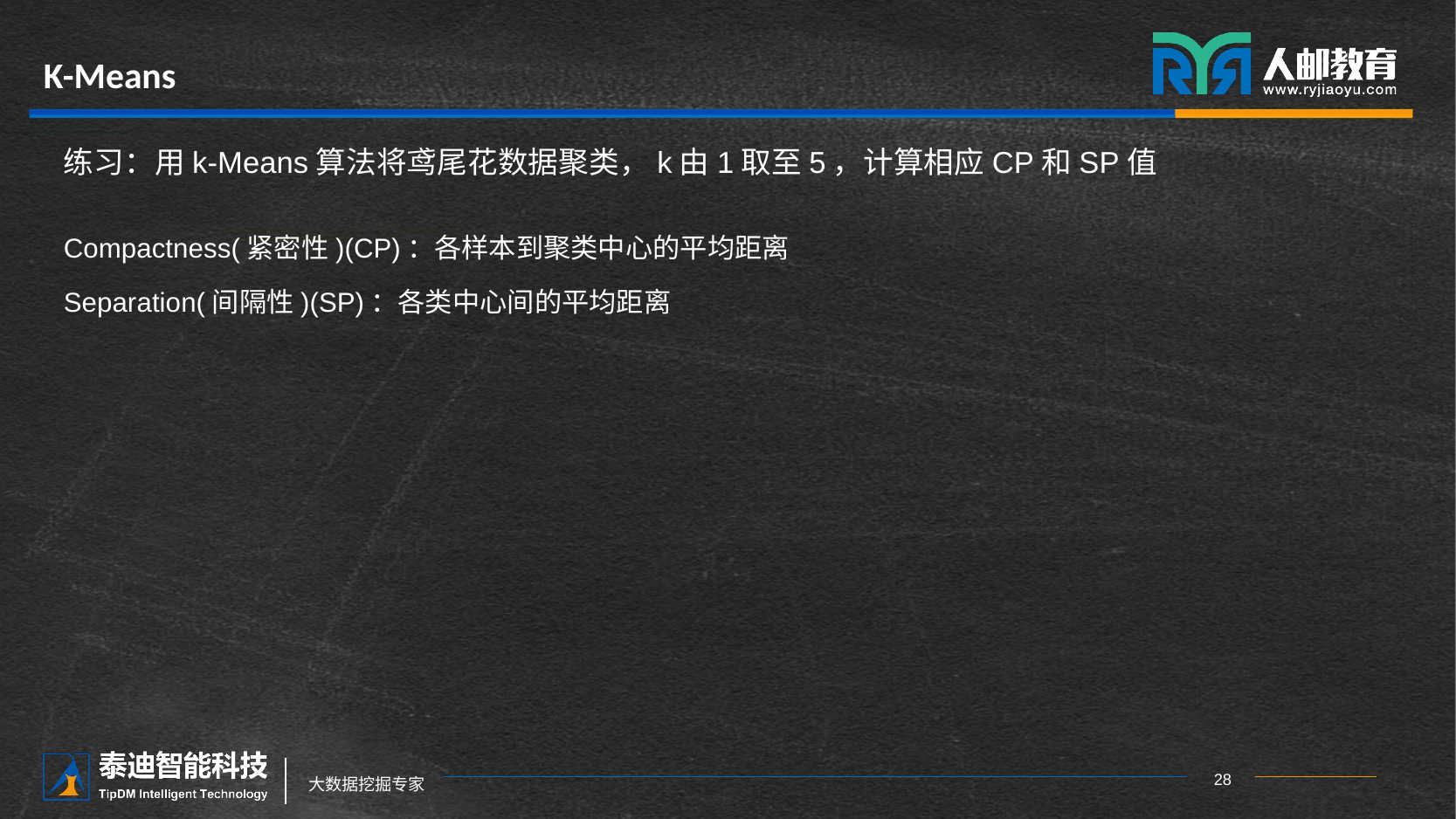

# K-Means
练习：用k-Means算法将鸢尾花数据聚类，k由1取至5，计算相应CP和SP值
Compactness(紧密性)(CP)：各样本到聚类中心的平均距离
Separation(间隔性)(SP)：各类中心间的平均距离